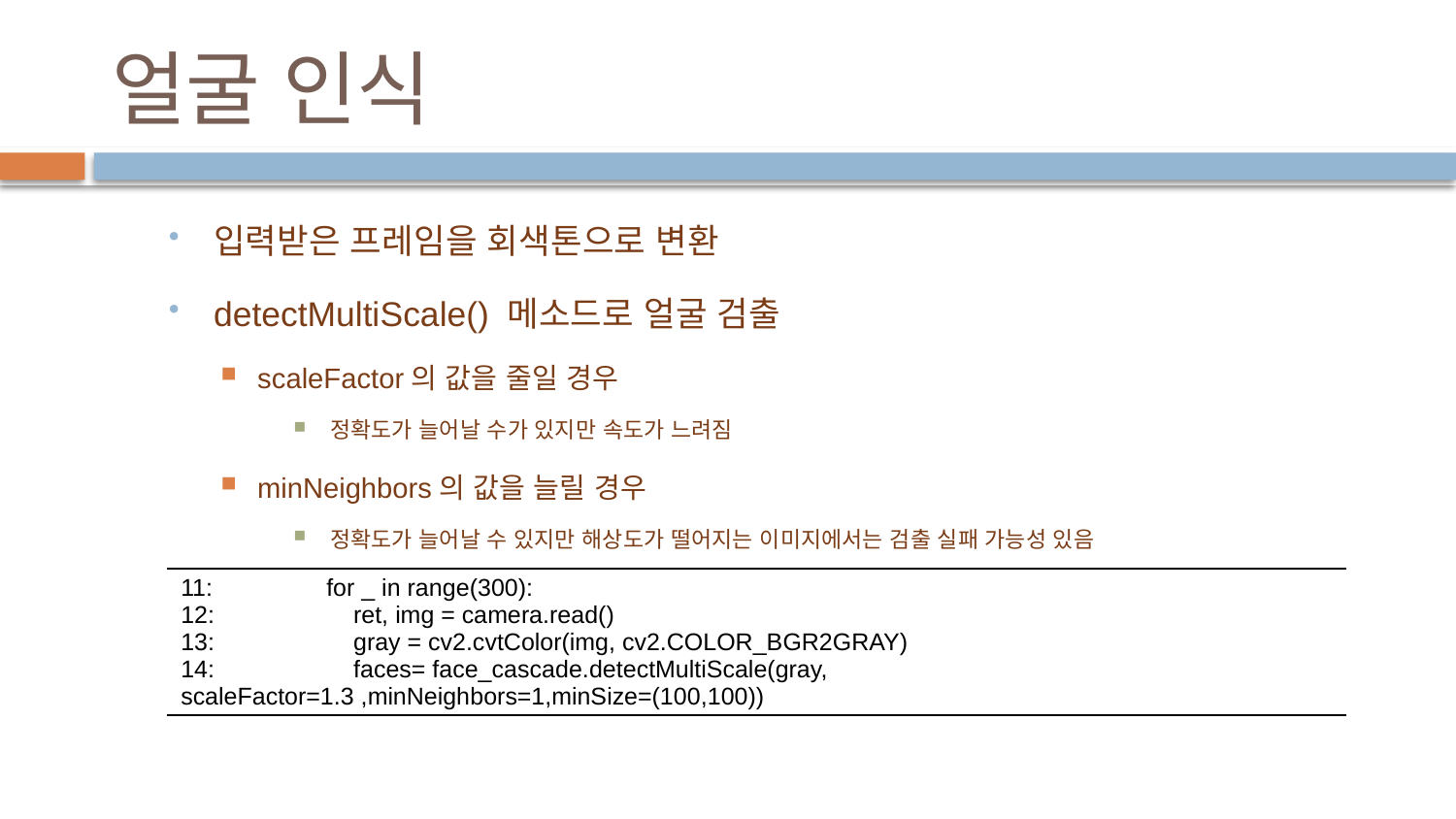

# 얼굴 인식
입력받은 프레임을 회색톤으로 변환
detectMultiScale() 메소드로 얼굴 검출
scaleFactor의 값을 줄일 경우
정확도가 늘어날 수가 있지만 속도가 느려짐
minNeighbors의 값을 늘릴 경우
정확도가 늘어날 수 있지만 해상도가 떨어지는 이미지에서는 검출 실패 가능성 있음

| 11: for \_ in range(300): 12: ret, img = camera.read() 13: gray = cv2.cvtColor(img, cv2.COLOR\_BGR2GRAY) 14: faces= face\_cascade.detectMultiScale(gray, scaleFactor=1.3 ,minNeighbors=1,minSize=(100,100)) |
| --- |